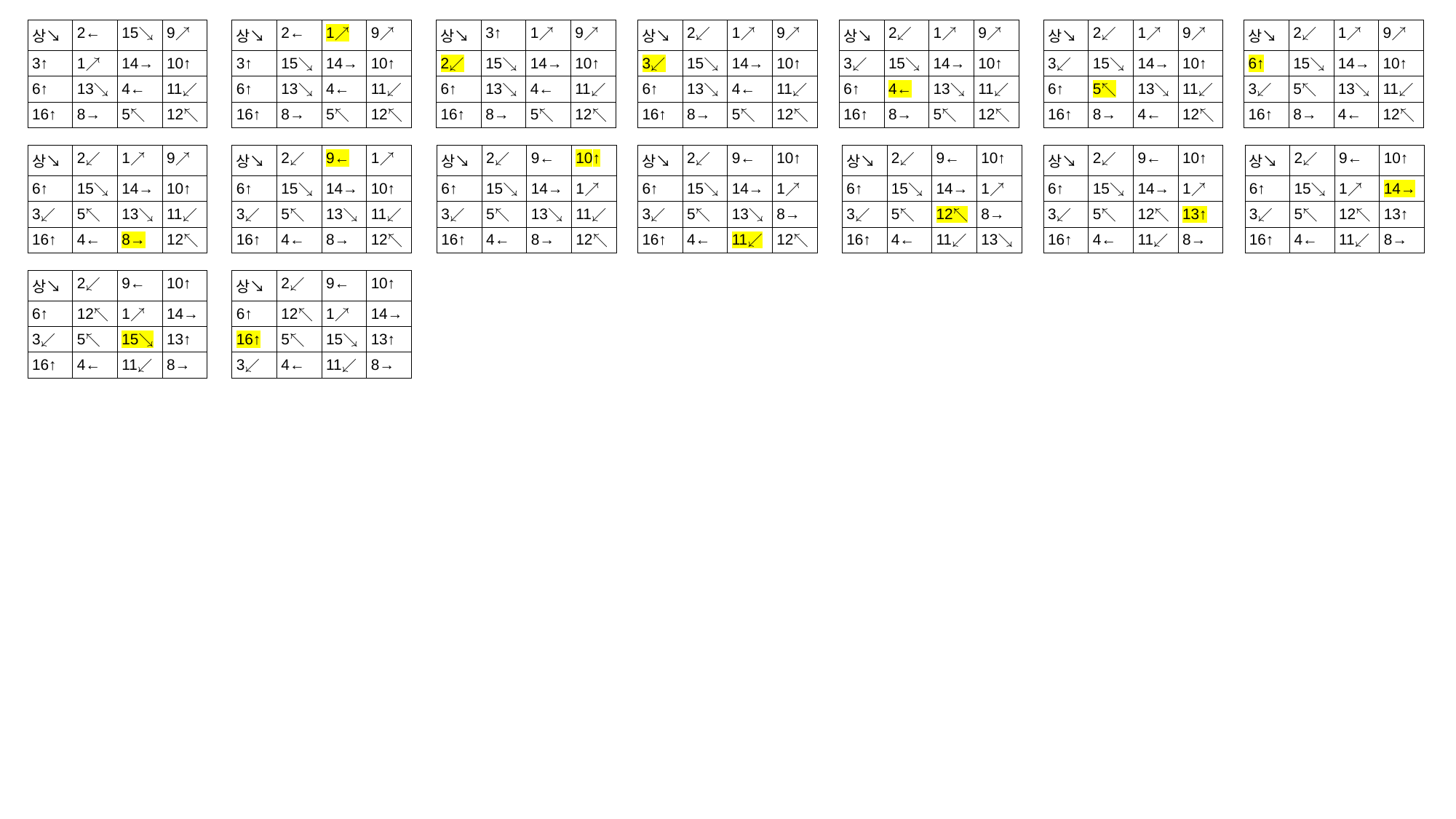

| 상↘ | 2← | 15↘ | 9↗ |
| --- | --- | --- | --- |
| 3↑ | 1↗ | 14→ | 10↑ |
| 6↑ | 13↘ | 4← | 11↙ |
| 16↑ | 8→ | 5↖ | 12↖ |
| 상↘ | 2← | 1↗ | 9↗ |
| --- | --- | --- | --- |
| 3↑ | 15↘ | 14→ | 10↑ |
| 6↑ | 13↘ | 4← | 11↙ |
| 16↑ | 8→ | 5↖ | 12↖ |
| 상↘ | 3↑ | 1↗ | 9↗ |
| --- | --- | --- | --- |
| 2↙ | 15↘ | 14→ | 10↑ |
| 6↑ | 13↘ | 4← | 11↙ |
| 16↑ | 8→ | 5↖ | 12↖ |
| 상↘ | 2↙ | 1↗ | 9↗ |
| --- | --- | --- | --- |
| 3↙ | 15↘ | 14→ | 10↑ |
| 6↑ | 13↘ | 4← | 11↙ |
| 16↑ | 8→ | 5↖ | 12↖ |
| 상↘ | 2↙ | 1↗ | 9↗ |
| --- | --- | --- | --- |
| 3↙ | 15↘ | 14→ | 10↑ |
| 6↑ | 4← | 13↘ | 11↙ |
| 16↑ | 8→ | 5↖ | 12↖ |
| 상↘ | 2↙ | 1↗ | 9↗ |
| --- | --- | --- | --- |
| 3↙ | 15↘ | 14→ | 10↑ |
| 6↑ | 5↖ | 13↘ | 11↙ |
| 16↑ | 8→ | 4← | 12↖ |
| 상↘ | 2↙ | 1↗ | 9↗ |
| --- | --- | --- | --- |
| 6↑ | 15↘ | 14→ | 10↑ |
| 3↙ | 5↖ | 13↘ | 11↙ |
| 16↑ | 8→ | 4← | 12↖ |
| 상↘ | 2↙ | 1↗ | 9↗ |
| --- | --- | --- | --- |
| 6↑ | 15↘ | 14→ | 10↑ |
| 3↙ | 5↖ | 13↘ | 11↙ |
| 16↑ | 4← | 8→ | 12↖ |
| 상↘ | 2↙ | 9← | 1↗ |
| --- | --- | --- | --- |
| 6↑ | 15↘ | 14→ | 10↑ |
| 3↙ | 5↖ | 13↘ | 11↙ |
| 16↑ | 4← | 8→ | 12↖ |
| 상↘ | 2↙ | 9← | 10↑ |
| --- | --- | --- | --- |
| 6↑ | 15↘ | 14→ | 1↗ |
| 3↙ | 5↖ | 13↘ | 11↙ |
| 16↑ | 4← | 8→ | 12↖ |
| 상↘ | 2↙ | 9← | 10↑ |
| --- | --- | --- | --- |
| 6↑ | 15↘ | 14→ | 1↗ |
| 3↙ | 5↖ | 13↘ | 8→ |
| 16↑ | 4← | 11↙ | 12↖ |
| 상↘ | 2↙ | 9← | 10↑ |
| --- | --- | --- | --- |
| 6↑ | 15↘ | 14→ | 1↗ |
| 3↙ | 5↖ | 12↖ | 8→ |
| 16↑ | 4← | 11↙ | 13↘ |
| 상↘ | 2↙ | 9← | 10↑ |
| --- | --- | --- | --- |
| 6↑ | 15↘ | 14→ | 1↗ |
| 3↙ | 5↖ | 12↖ | 13↑ |
| 16↑ | 4← | 11↙ | 8→ |
| 상↘ | 2↙ | 9← | 10↑ |
| --- | --- | --- | --- |
| 6↑ | 15↘ | 1↗ | 14→ |
| 3↙ | 5↖ | 12↖ | 13↑ |
| 16↑ | 4← | 11↙ | 8→ |
| 상↘ | 2↙ | 9← | 10↑ |
| --- | --- | --- | --- |
| 6↑ | 12↖ | 1↗ | 14→ |
| 3↙ | 5↖ | 15↘ | 13↑ |
| 16↑ | 4← | 11↙ | 8→ |
| 상↘ | 2↙ | 9← | 10↑ |
| --- | --- | --- | --- |
| 6↑ | 12↖ | 1↗ | 14→ |
| 16↑ | 5↖ | 15↘ | 13↑ |
| 3↙ | 4← | 11↙ | 8→ |